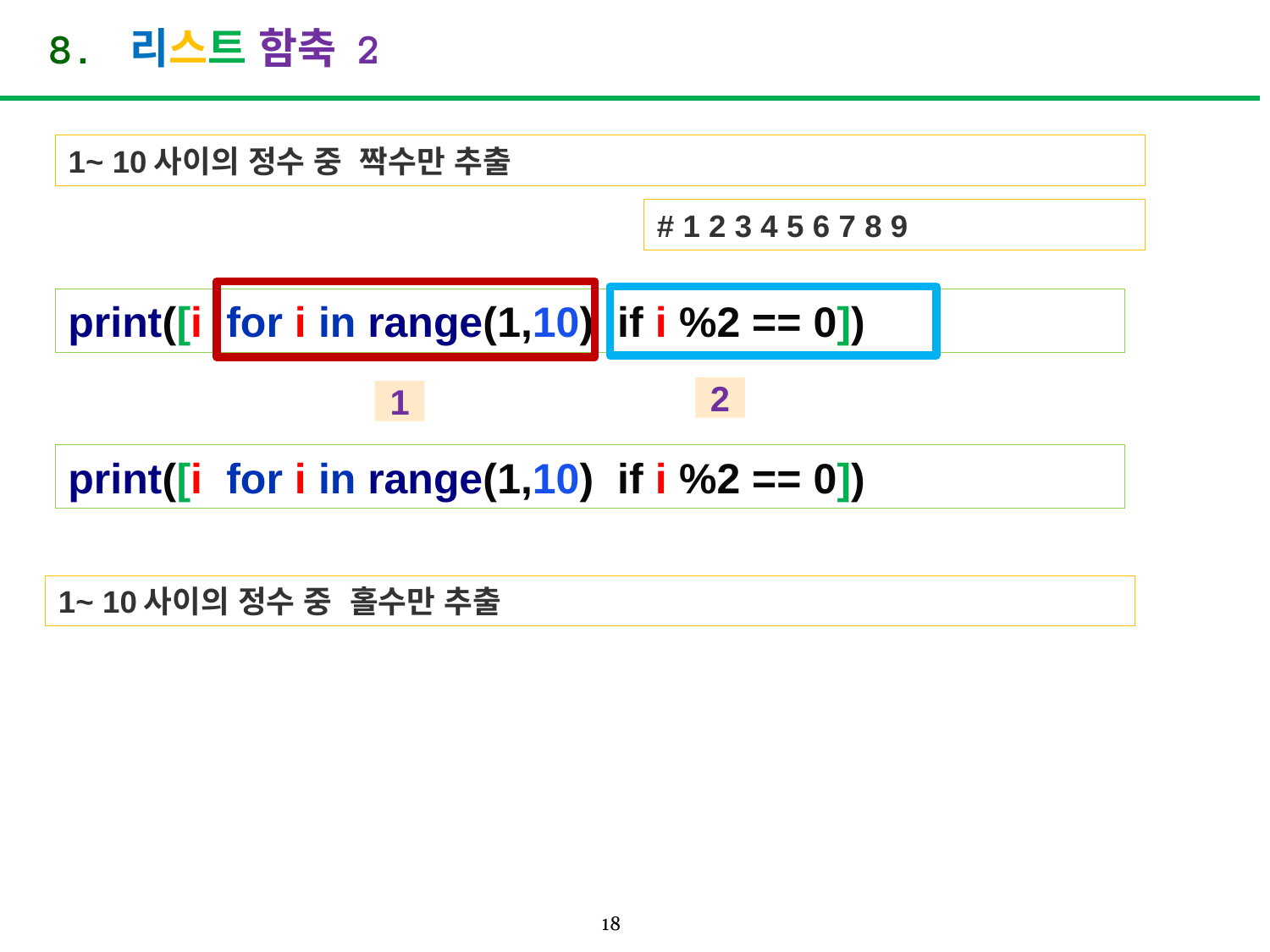

# 8. 리스트 함축 2
1~ 10사이의 정수 중  짝수만 추출

# 1 2 3 4 5 6 7 8 9

print([i  for i in range(1,10)  if i %2 == 0])
2
1
print([i  for i in range(1,10)  if i %2 == 0])
1~ 10사이의 정수 중  홀수만 추출

18